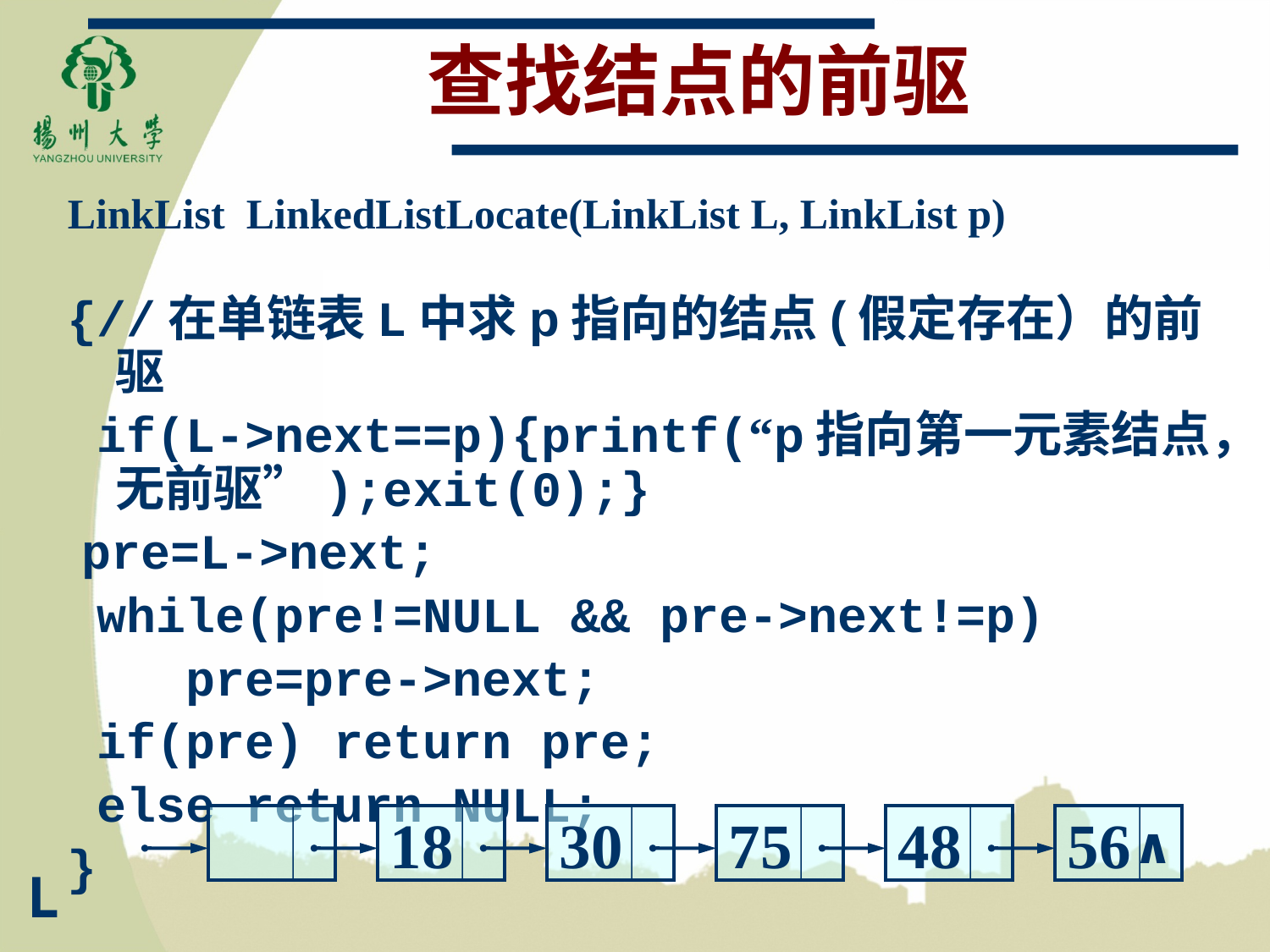

查找结点的前驱
LinkList  LinkedListLocate(LinkList L, LinkList p)
{//在单链表L中求p指向的结点(假定存在）的前驱
 if(L->next==p){printf(“p指向第一元素结点，无前驱”);exit(0);}
 pre=L->next;
 while(pre!=NULL && pre->next!=p)
    pre=pre->next;
 if(pre) return pre;
 else return NULL;
}
   L

18

30

75

48

56

∧